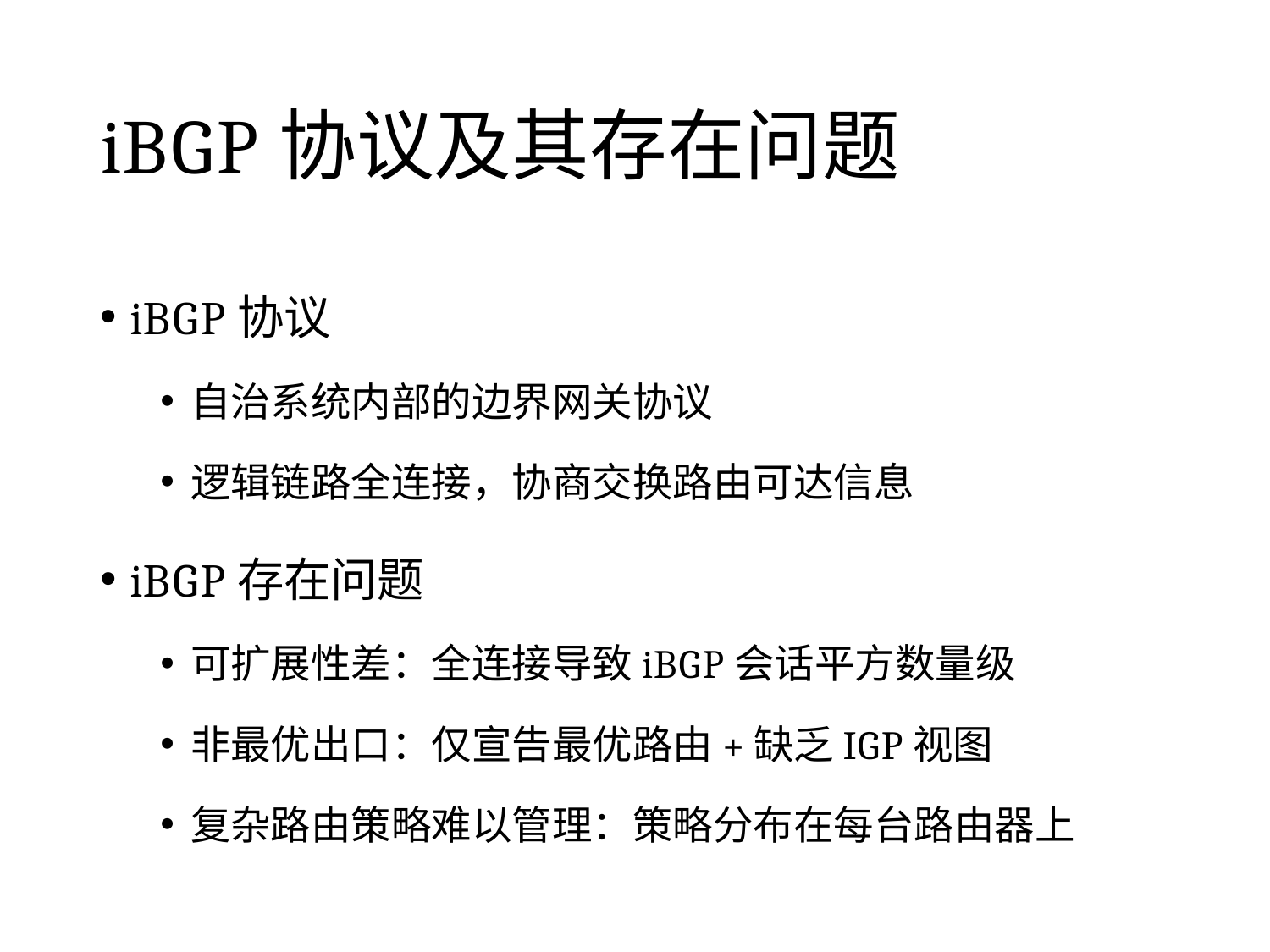

# iBGP协议及其存在问题
iBGP协议
自治系统内部的边界网关协议
逻辑链路全连接，协商交换路由可达信息
iBGP存在问题
可扩展性差：全连接导致iBGP会话平方数量级
非最优出口：仅宣告最优路由+缺乏IGP视图
复杂路由策略难以管理：策略分布在每台路由器上